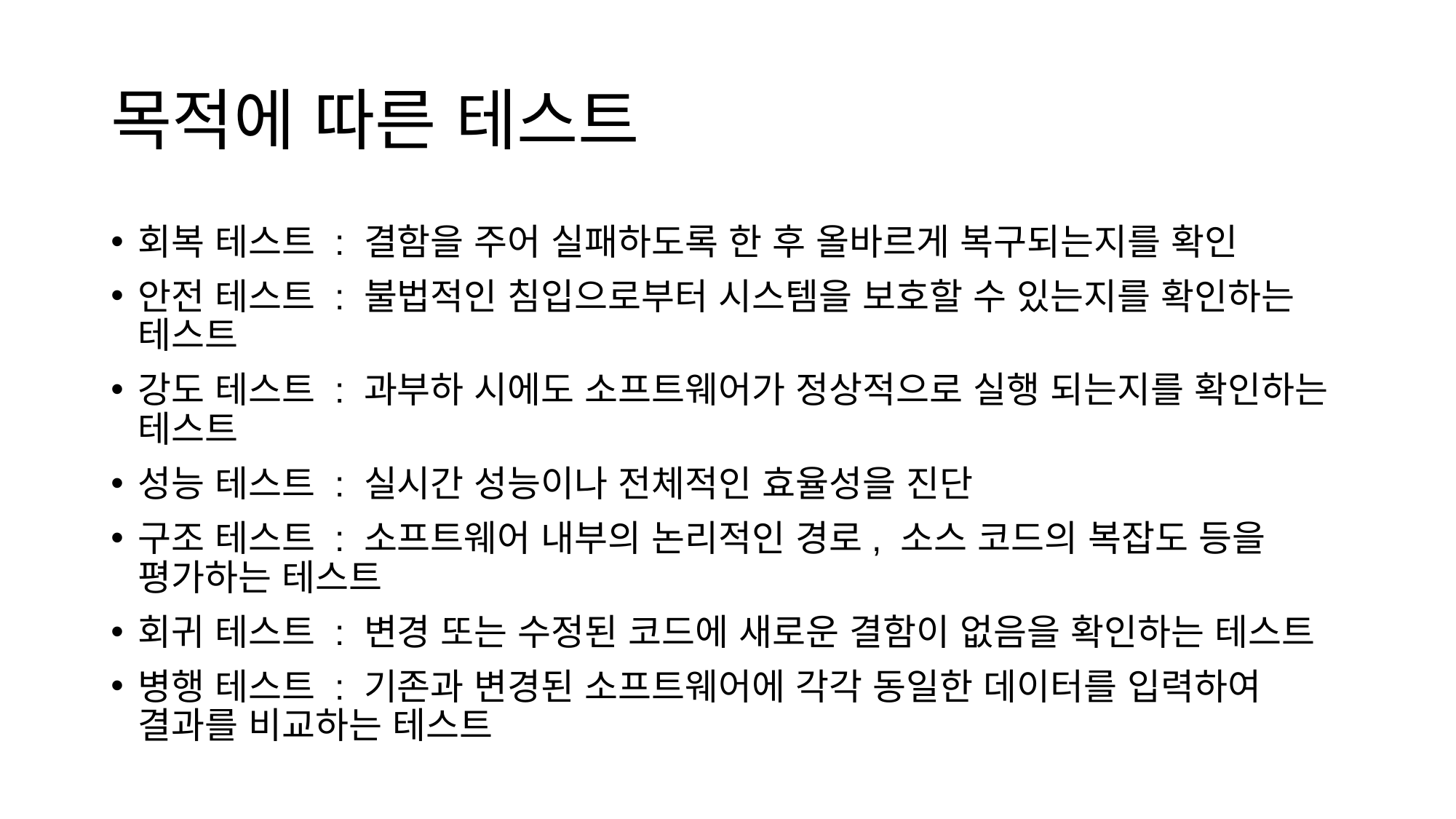

# 목적에 따른 테스트
회복 테스트 : 결함을 주어 실패하도록 한 후 올바르게 복구되는지를 확인
안전 테스트 : 불법적인 침입으로부터 시스템을 보호할 수 있는지를 확인하는 테스트
강도 테스트 : 과부하 시에도 소프트웨어가 정상적으로 실행 되는지를 확인하는 테스트
성능 테스트 : 실시간 성능이나 전체적인 효율성을 진단
구조 테스트 : 소프트웨어 내부의 논리적인 경로, 소스 코드의 복잡도 등을 평가하는 테스트
회귀 테스트 : 변경 또는 수정된 코드에 새로운 결함이 없음을 확인하는 테스트
병행 테스트 : 기존과 변경된 소프트웨어에 각각 동일한 데이터를 입력하여 결과를 비교하는 테스트